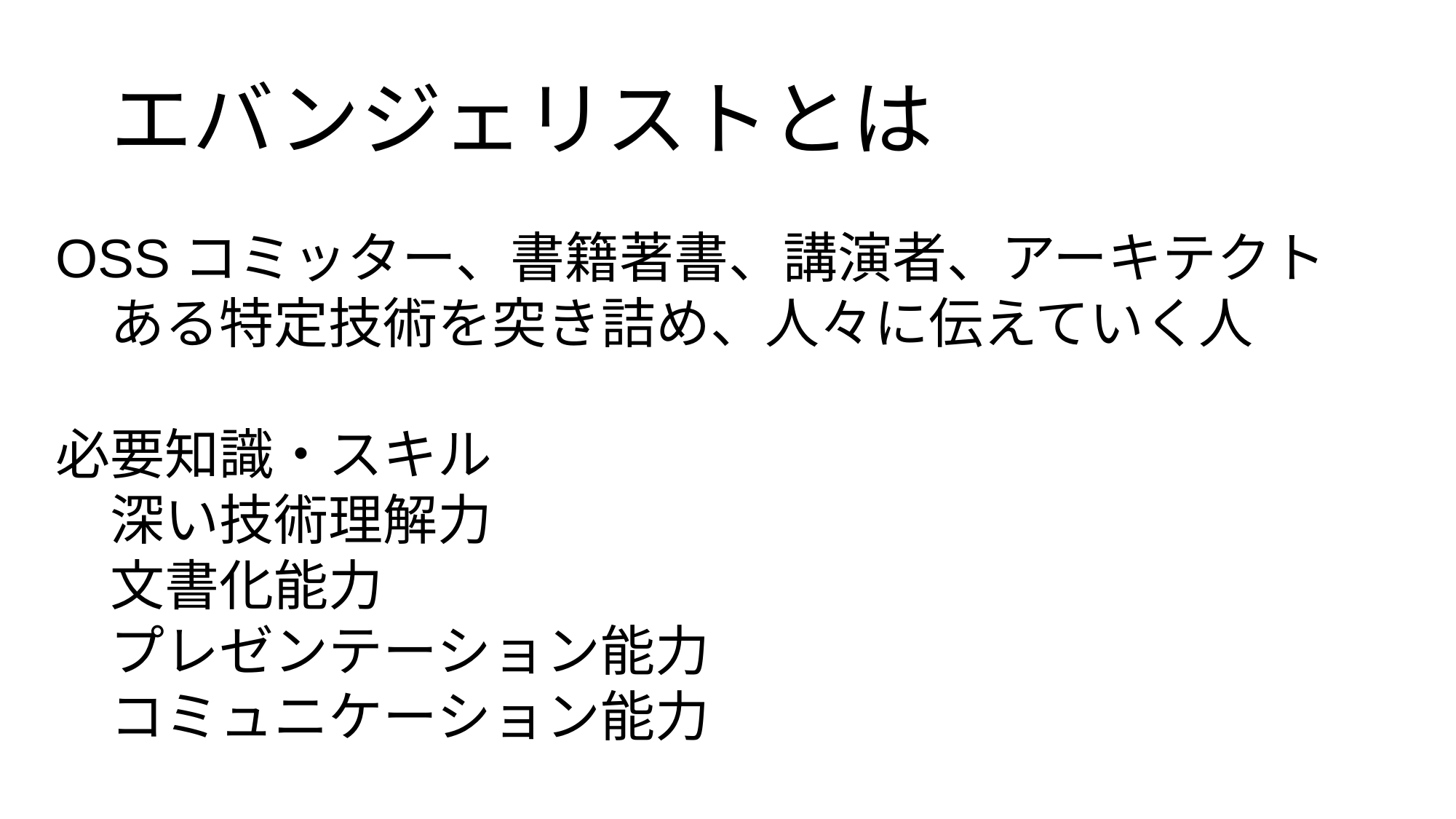

# エバンジェリストとは
OSSコミッター、書籍著書、講演者、アーキテクト
　ある特定技術を突き詰め、人々に伝えていく人

必要知識・スキル
　深い技術理解力
　文書化能力
　プレゼンテーション能力
　コミュニケーション能力